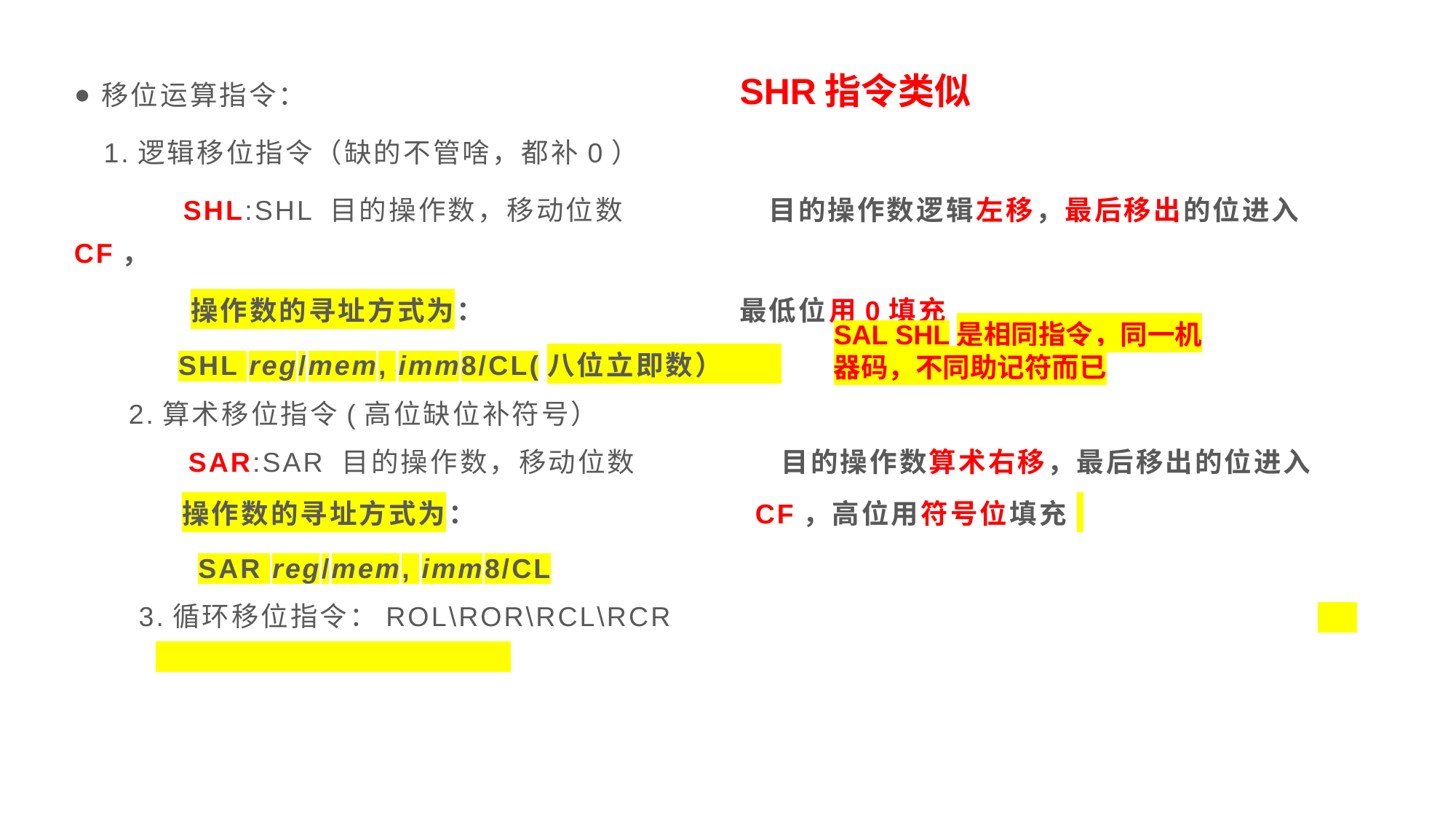

移位运算指令：
   1.逻辑移位指令（缺的不管啥，都补0）
           SHL:SHL 目的操作数，移动位数                 目的操作数逻辑左移，最后移出的位进入CF，
             操作数的寻址方式为：                              最低位用0填充
     SHL reg/mem, imm8/CL(八位立即数）
2.算术移位指令(高位缺位补符号）
      SAR:SAR 目的操作数，移动位数                 目的操作数算术右移，最后移出的位进入
            操作数的寻址方式为：                                CF，高位用符号位填充
       SAR reg/mem, imm8/CL
 3.循环移位指令：ROL\ROR\RCL\RCR
SHR指令类似
#
SAL SHL是相同指令，同一机器码，不同助记符而已